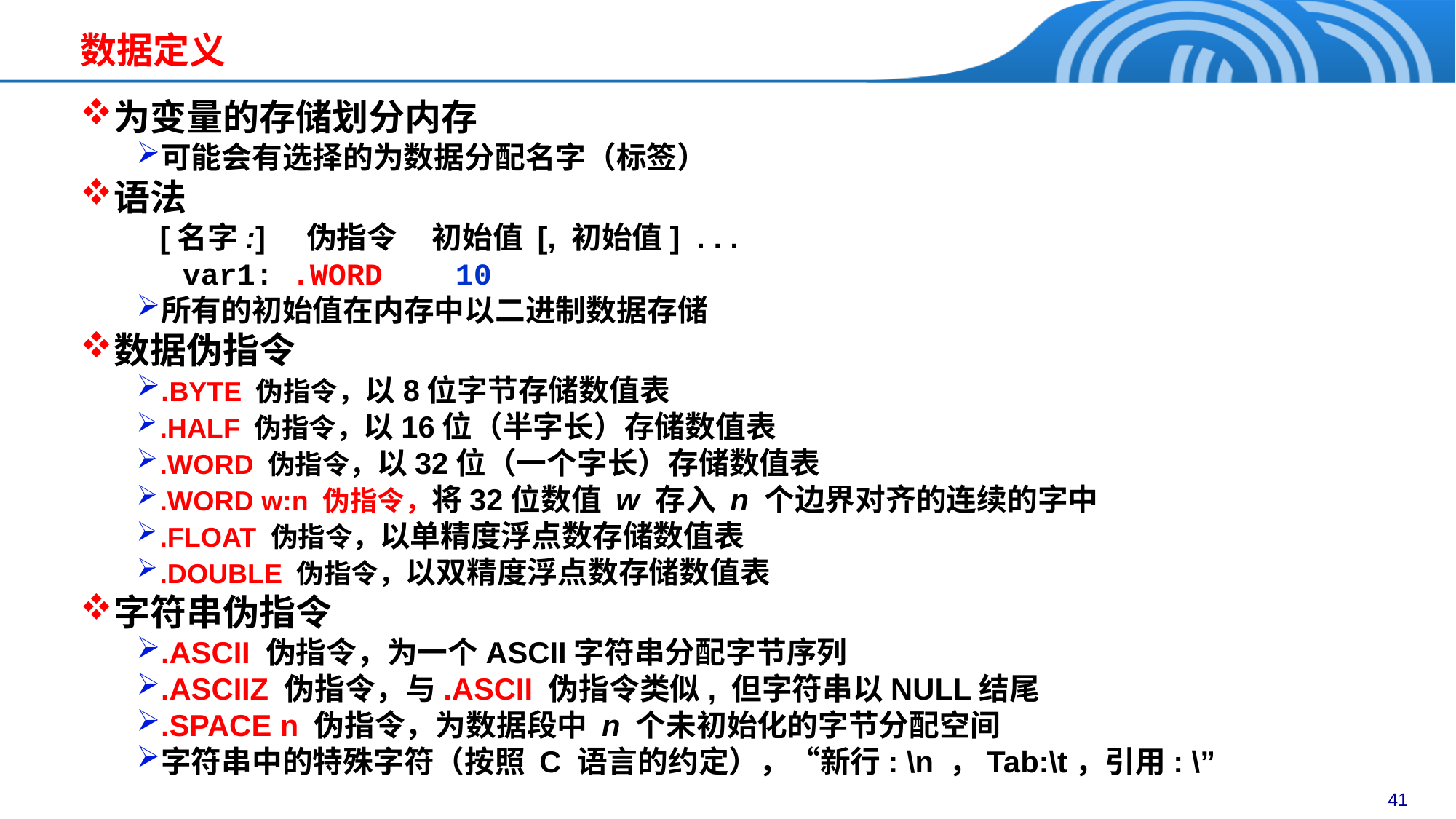

数据定义
为变量的存储划分内存
可能会有选择的为数据分配名字（标签）
语法
	[名字:]    伪指令     初始值 [, 初始值]  . . .
var1: .WORD    10
所有的初始值在内存中以二进制数据存储
数据伪指令
.BYTE 伪指令，以8位字节存储数值表
.HALF 伪指令，以16位（半字长）存储数值表
.WORD 伪指令，以32位（一个字长）存储数值表
.WORD w:n 伪指令，将32位数值 w 存入 n 个边界对齐的连续的字中
.FLOAT 伪指令，以单精度浮点数存储数值表
.DOUBLE 伪指令，以双精度浮点数存储数值表
字符串伪指令
.ASCII 伪指令，为一个ASCII字符串分配字节序列
.ASCIIZ 伪指令，与.ASCII 伪指令类似, 但字符串以NULL结尾
.SPACE n 伪指令，为数据段中 n 个未初始化的字节分配空间
字符串中的特殊字符（按照 C 语言的约定），“新行: \n ，Tab:\t，引用: \”